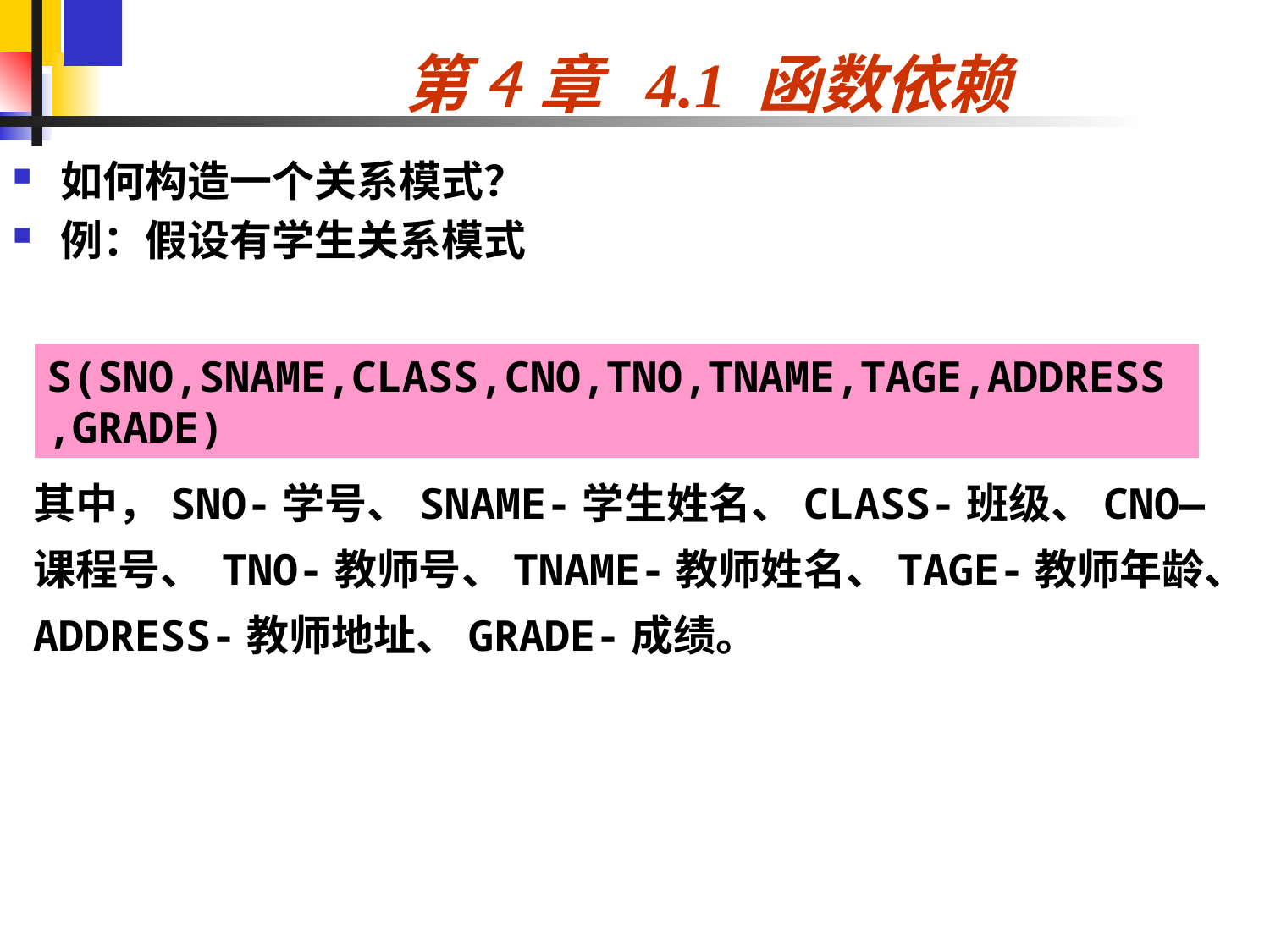

# 第4章  4.1 函数依赖
如何构造一个关系模式？
例：假设有学生关系模式

S(SNO,SNAME,CLASS,CNO,TNO,TNAME,TAGE,ADDRESS,GRADE)
其中，SNO-学号、SNAME-学生姓名、CLASS-班级、CNO—课程号、 TNO-教师号、TNAME-教师姓名、TAGE-教师年龄、ADDRESS-教师地址、GRADE-成绩。